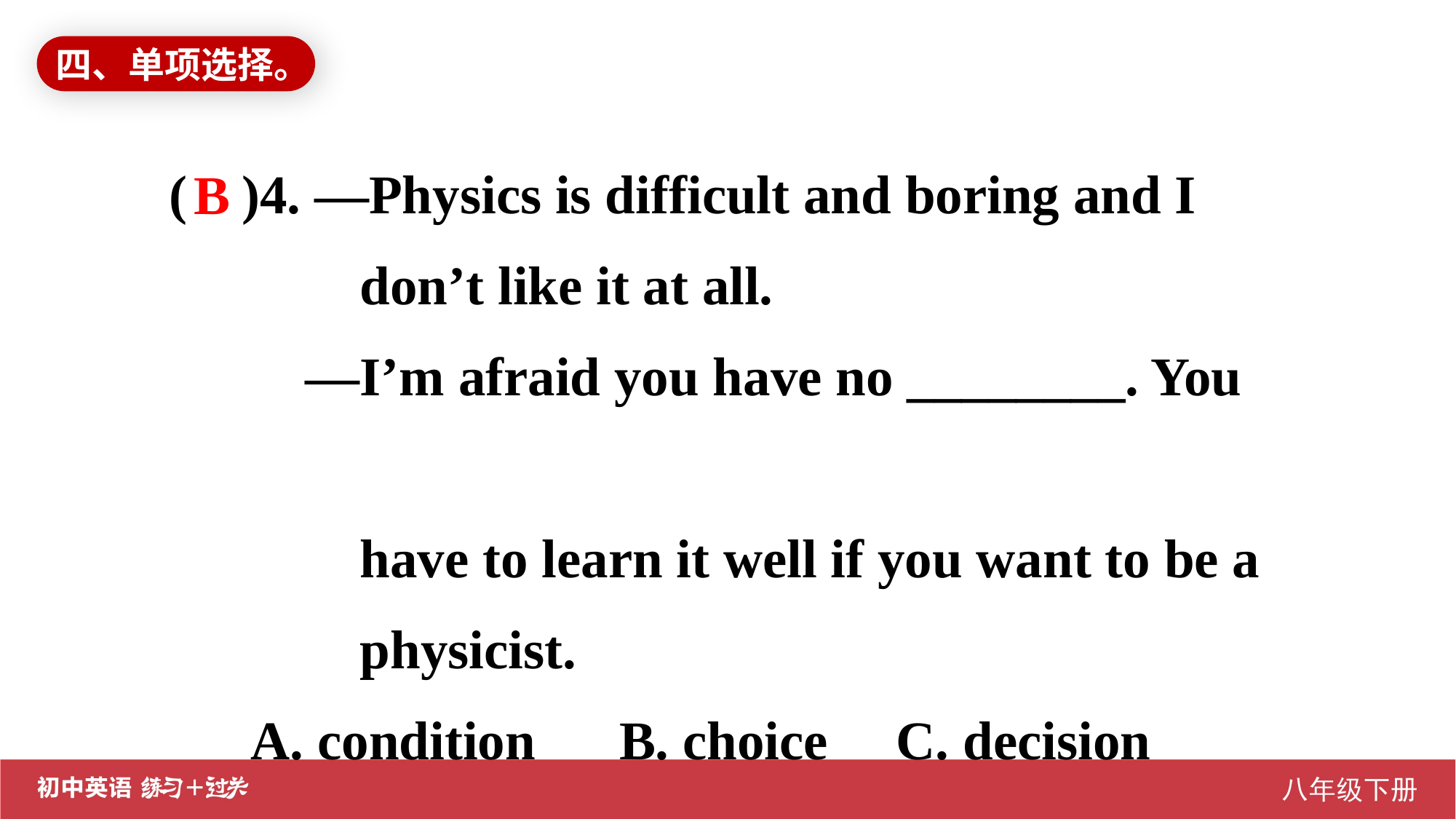

四、单项选择。
(    )4. —Physics is difficult and boring and I
              don’t like it at all.
          —I’m afraid you have no ________. You
              have to learn it well if you want to be a
              physicist.
      A. condition	 B. choice     C. decision
B